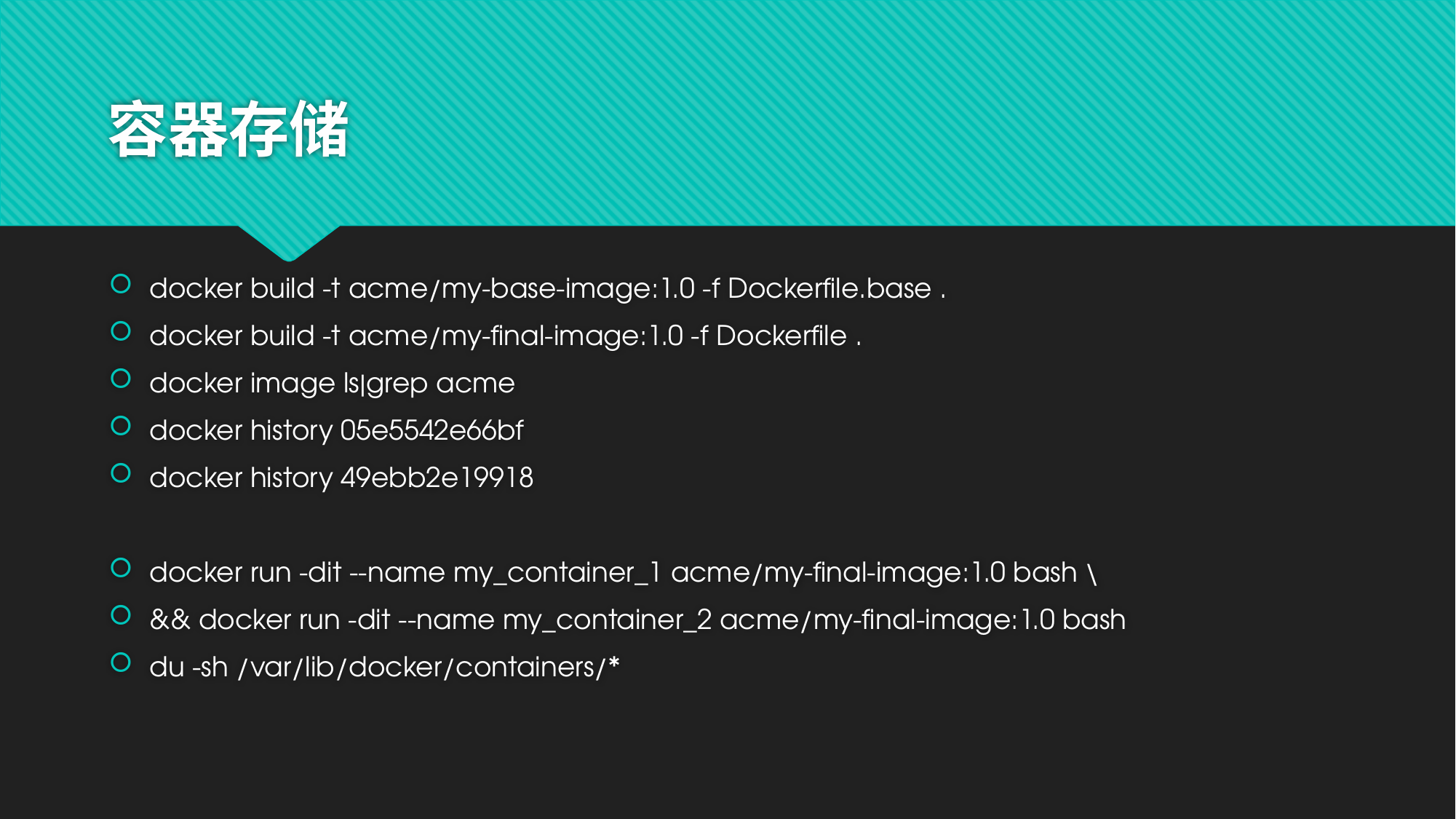

# 容器存储
docker build -t acme/my-base-image:1.0 -f Dockerfile.base .
docker build -t acme/my-final-image:1.0 -f Dockerfile .
docker image ls|grep acme
docker history 05e5542e66bf
docker history 49ebb2e19918

docker run -dit --name my_container_1 acme/my-final-image:1.0 bash \
&& docker run -dit --name my_container_2 acme/my-final-image:1.0 bash
du -sh /var/lib/docker/containers/*